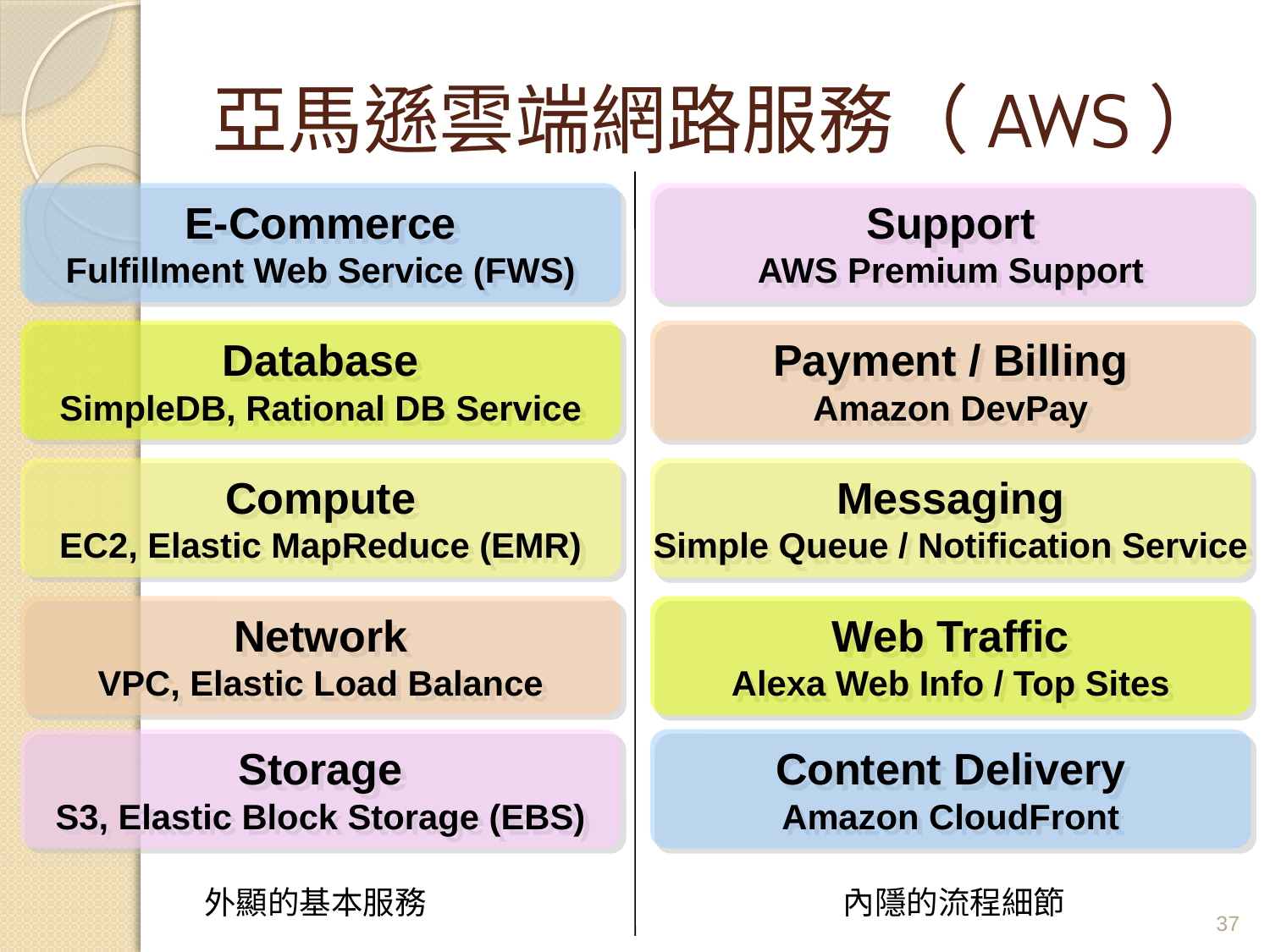

# 亞馬遜雲端網路服務（AWS）

E-Commerce
Fulfillment Web Service (FWS)
Support
AWS Premium Support
Database
SimpleDB, Rational DB Service
Payment / Billing
Amazon DevPay
Compute
EC2, Elastic MapReduce (EMR)
Messaging
Simple Queue / Notification Service
Network
VPC, Elastic Load Balance
Web Traffic
Alexa Web Info / Top Sites
Storage
S3, Elastic Block Storage (EBS)
Content Delivery
Amazon CloudFront
37
外顯的基本服務
內隱的流程細節